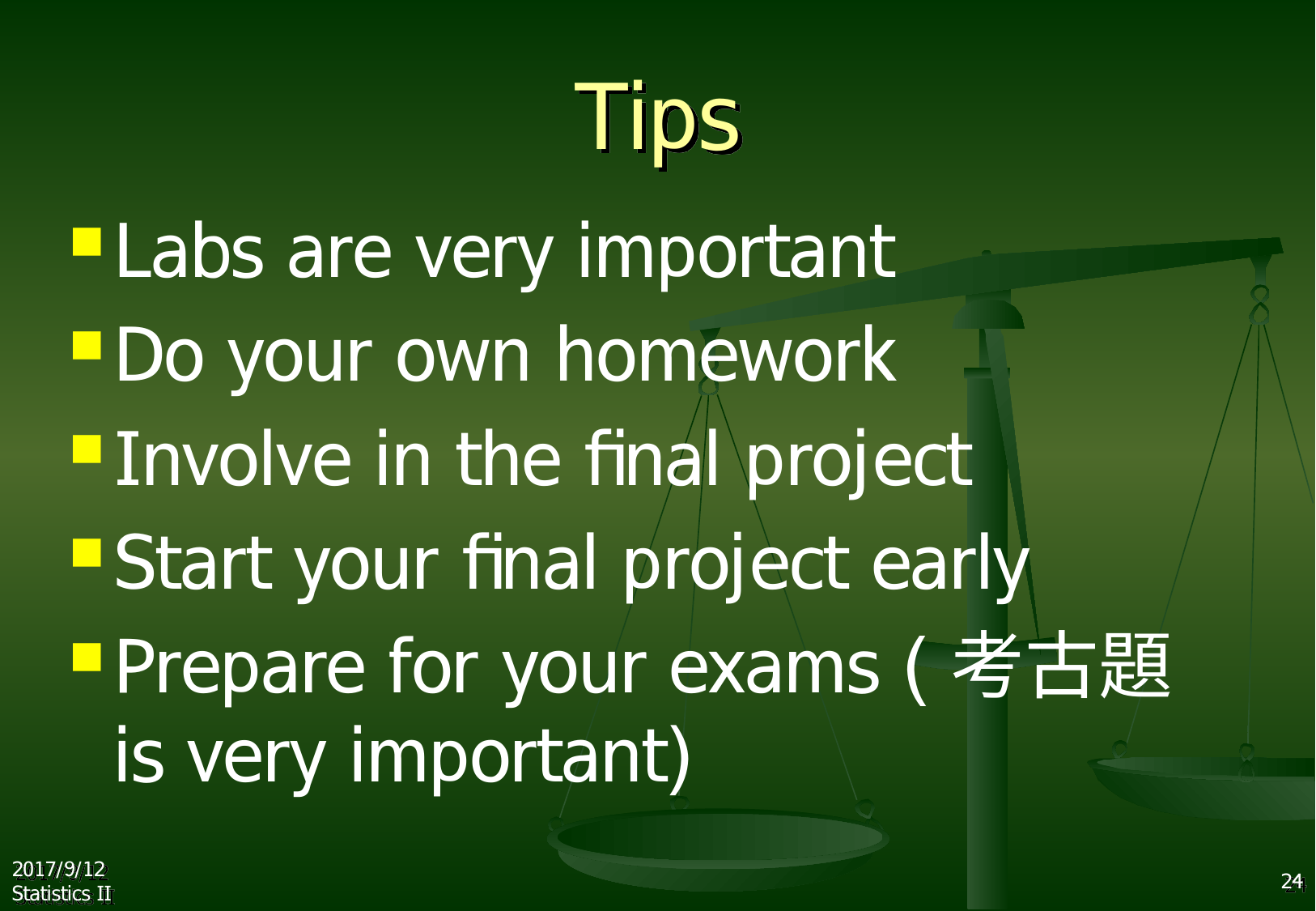

# Tips
Labs are very important
Do your own homework
Involve in the final project
Start your final project early
Prepare for your exams (考古題 is very important)
2017/9/12
Statistics II
24